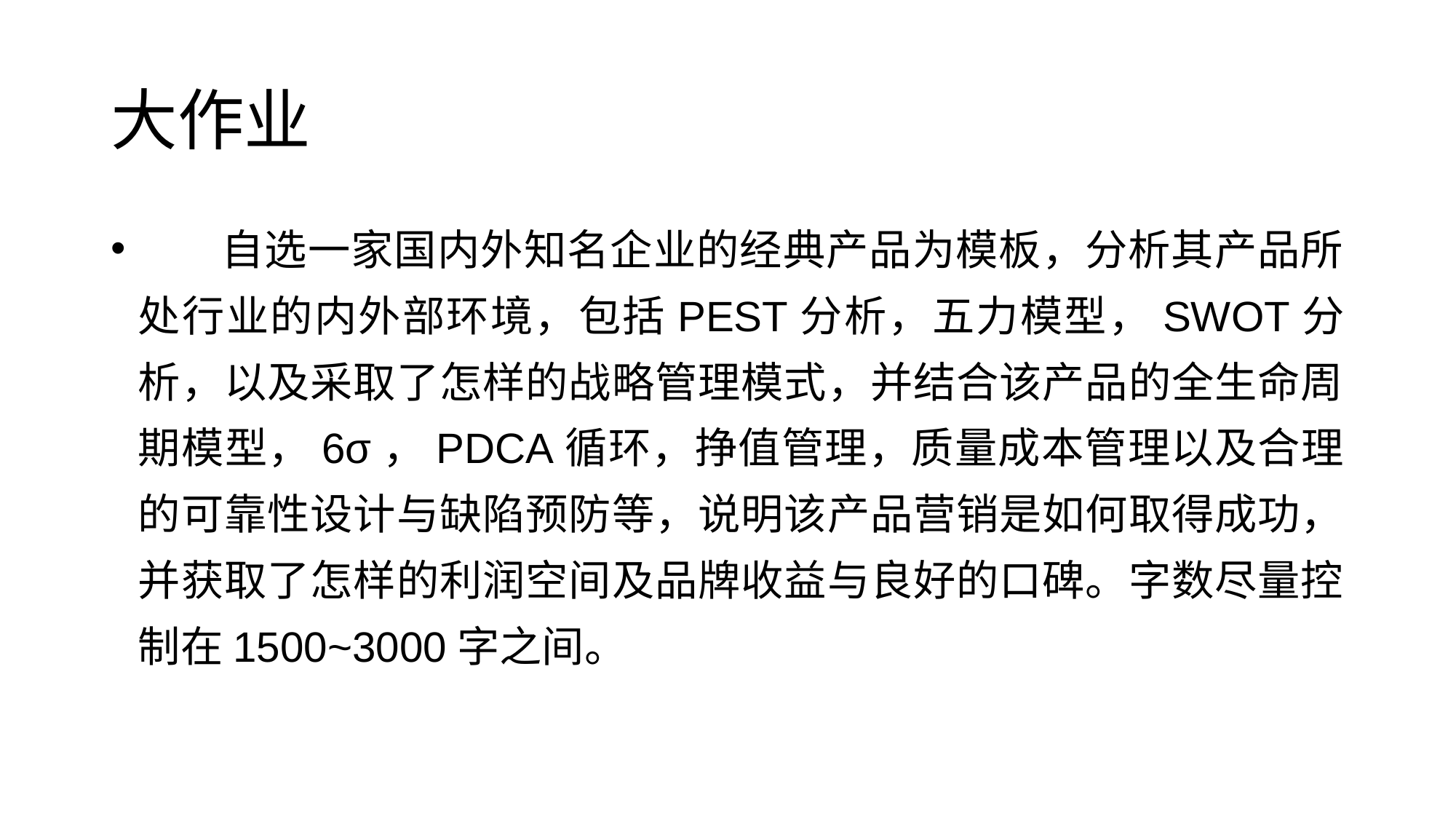

# 大作业
       自选一家国内外知名企业的经典产品为模板，分析其产品所处行业的内外部环境，包括PEST分析，五力模型，SWOT分析，以及采取了怎样的战略管理模式，并结合该产品的全生命周期模型，6σ，PDCA循环，挣值管理，质量成本管理以及合理的可靠性设计与缺陷预防等，说明该产品营销是如何取得成功，并获取了怎样的利润空间及品牌收益与良好的口碑。字数尽量控制在1500~3000字之间。